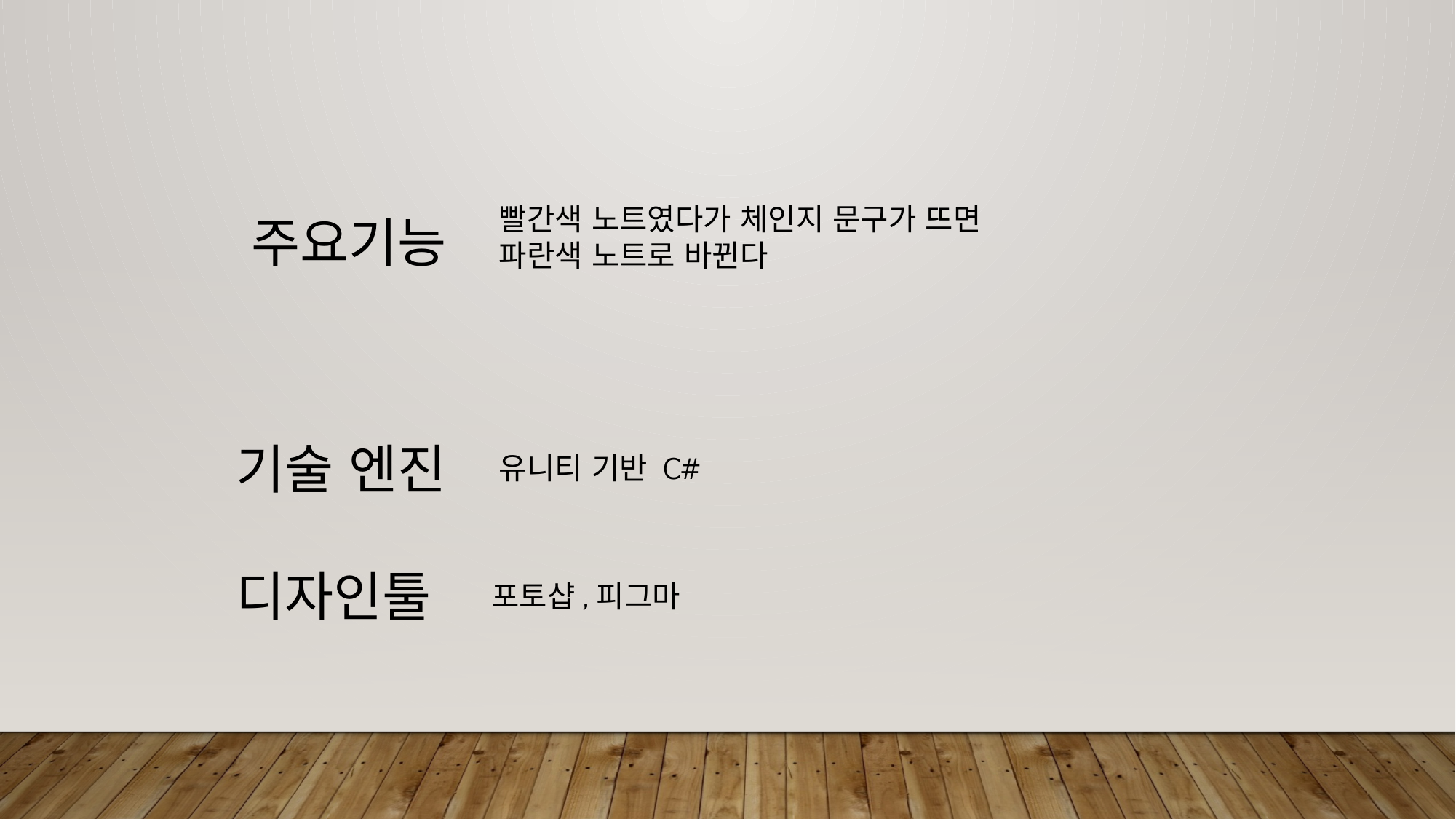

빨간색 노트였다가 체인지 문구가 뜨면
파란색 노트로 바뀐다
주요기능
기술 엔진

디자인툴
유니티 기반 C#
포토샵,피그마